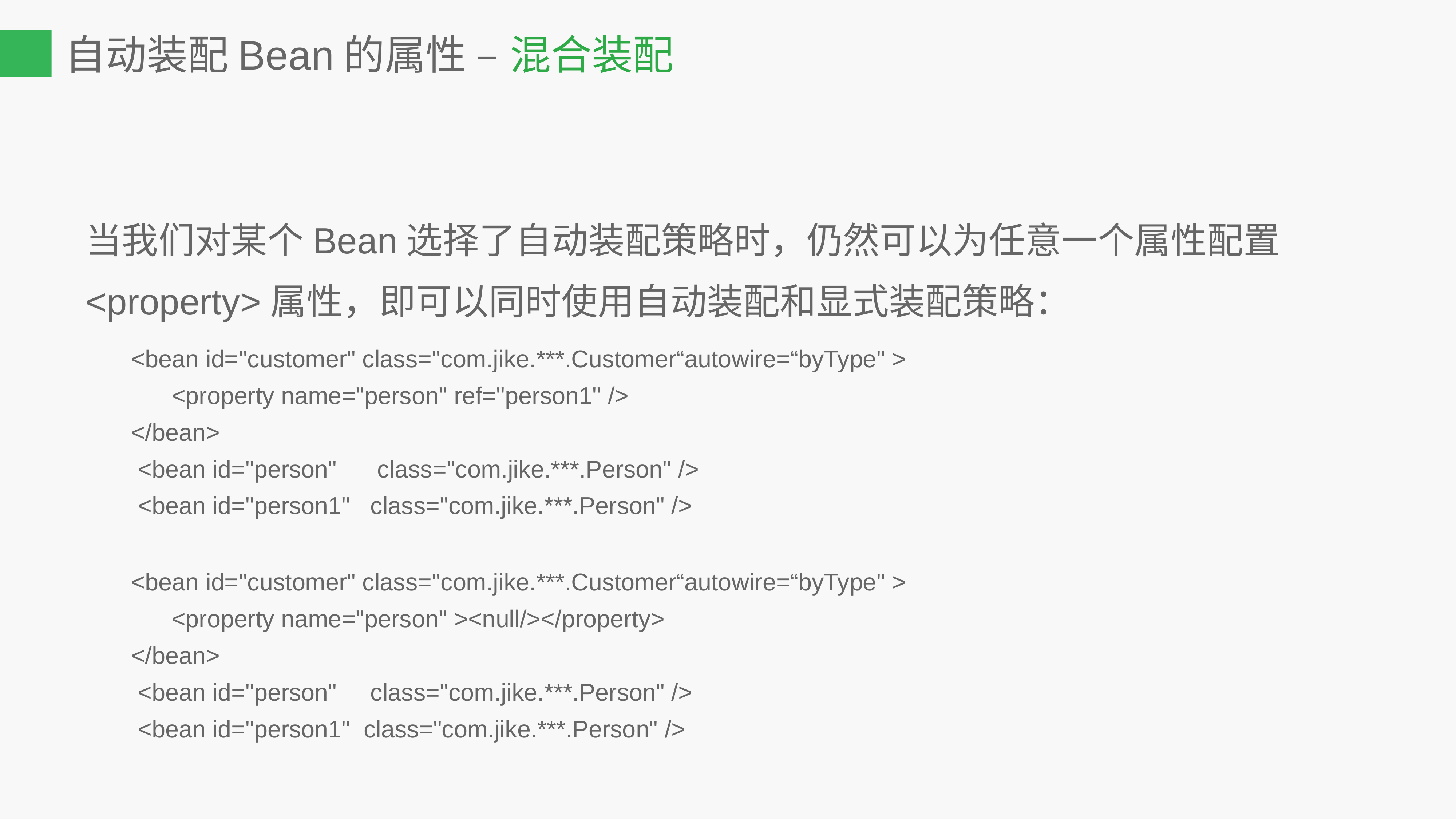

自动装配Bean的属性 –  混合装配

当我们对某个Bean选择了自动装配策略时，仍然可以为任意一个属性配置<property>属性，即可以同时使用自动装配和显式装配策略：
<bean id="customer" class="com.jike.***.Customer“autowire=“byType" >
      <property name="person" ref="person1" />
</bean>
 <bean id="person"      class="com.jike.***.Person" />
 <bean id="person1"   class="com.jike.***.Person" />

<bean id="customer" class="com.jike.***.Customer“autowire=“byType" >
      <property name="person" ><null/></property>
</bean>
 <bean id="person"     class="com.jike.***.Person" />
 <bean id="person1"  class="com.jike.***.Person" />